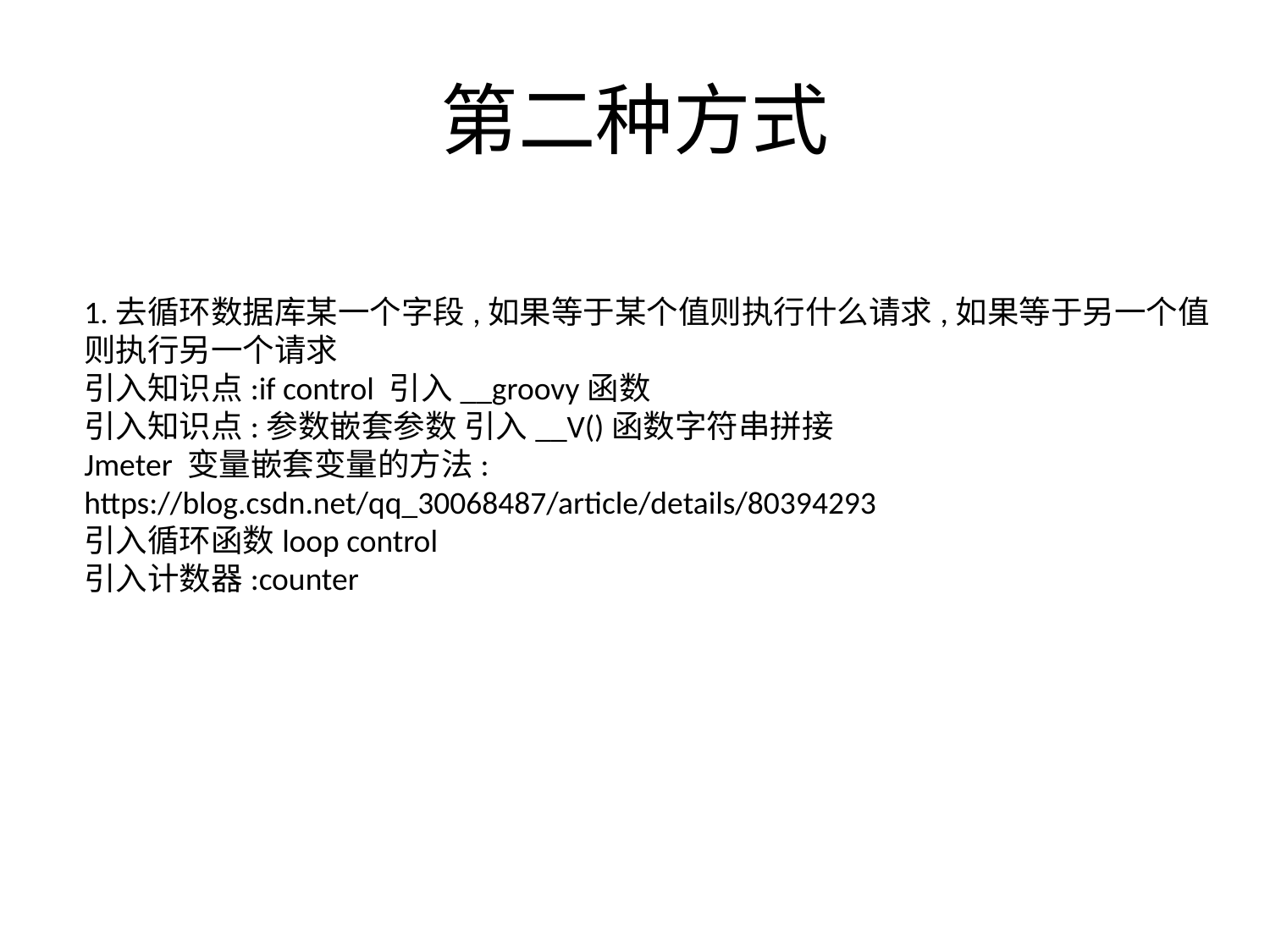

# 第二种方式
1.去循环数据库某一个字段,如果等于某个值则执行什么请求,如果等于另一个值
则执行另一个请求
引入知识点:if control 引入__groovy函数
引入知识点:参数嵌套参数 引入__V()函数字符串拼接
Jmeter 变量嵌套变量的方法:
https://blog.csdn.net/qq_30068487/article/details/80394293
引入循环函数loop control
引入计数器:counter